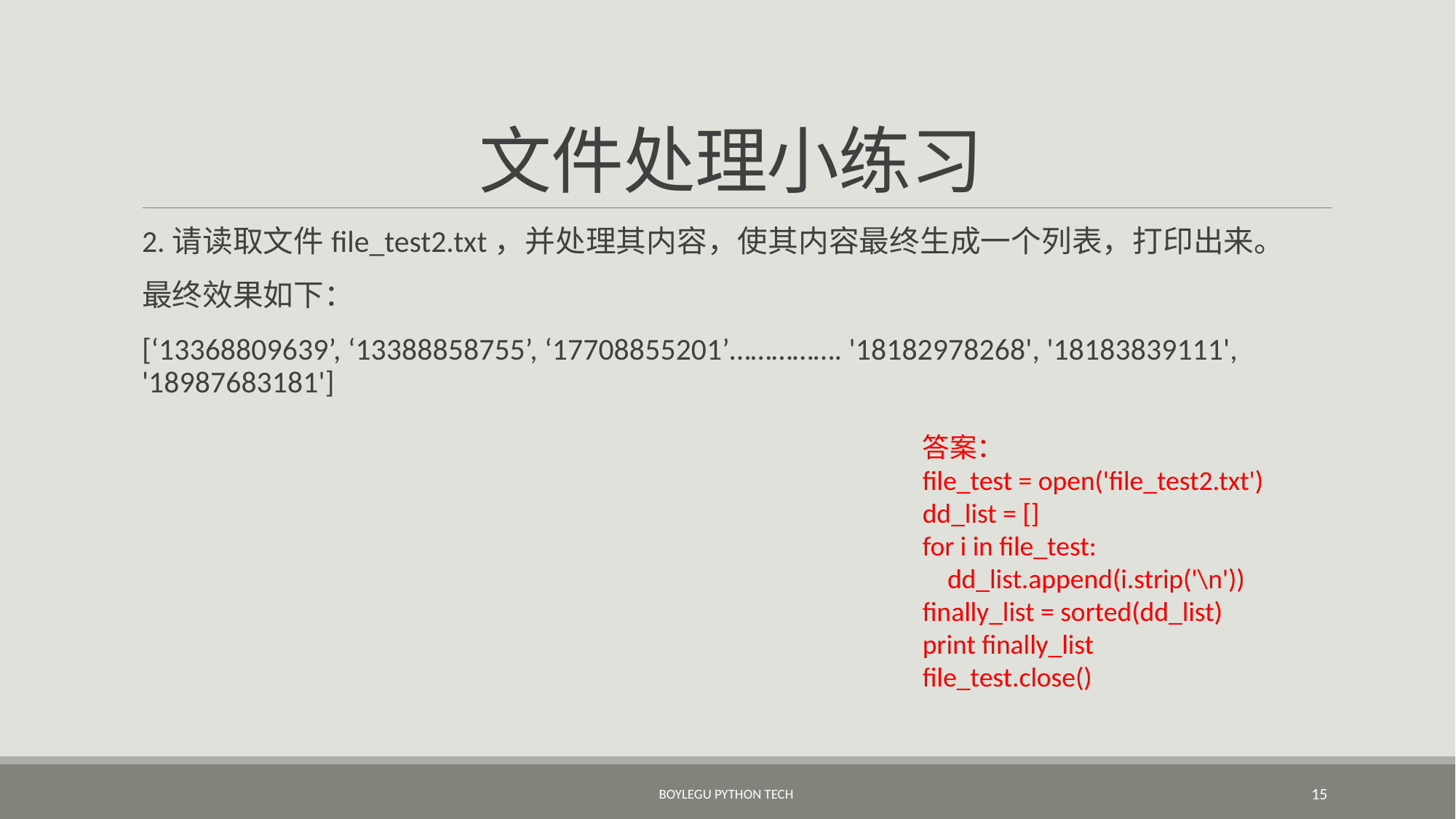

# 文件处理小练习
2.请读取文件file_test2.txt，并处理其内容，使其内容最终生成一个列表，打印出来。
最终效果如下：
[‘13368809639’, ‘13388858755’, ‘17708855201’……………. '18182978268', '18183839111', '18987683181']
答案：
file_test = open('file_test2.txt')
dd_list = []
for i in file_test:
    dd_list.append(i.strip('\n'))
finally_list = sorted(dd_list)
print finally_list
file_test.close()
BoyleGu Python Tech
15